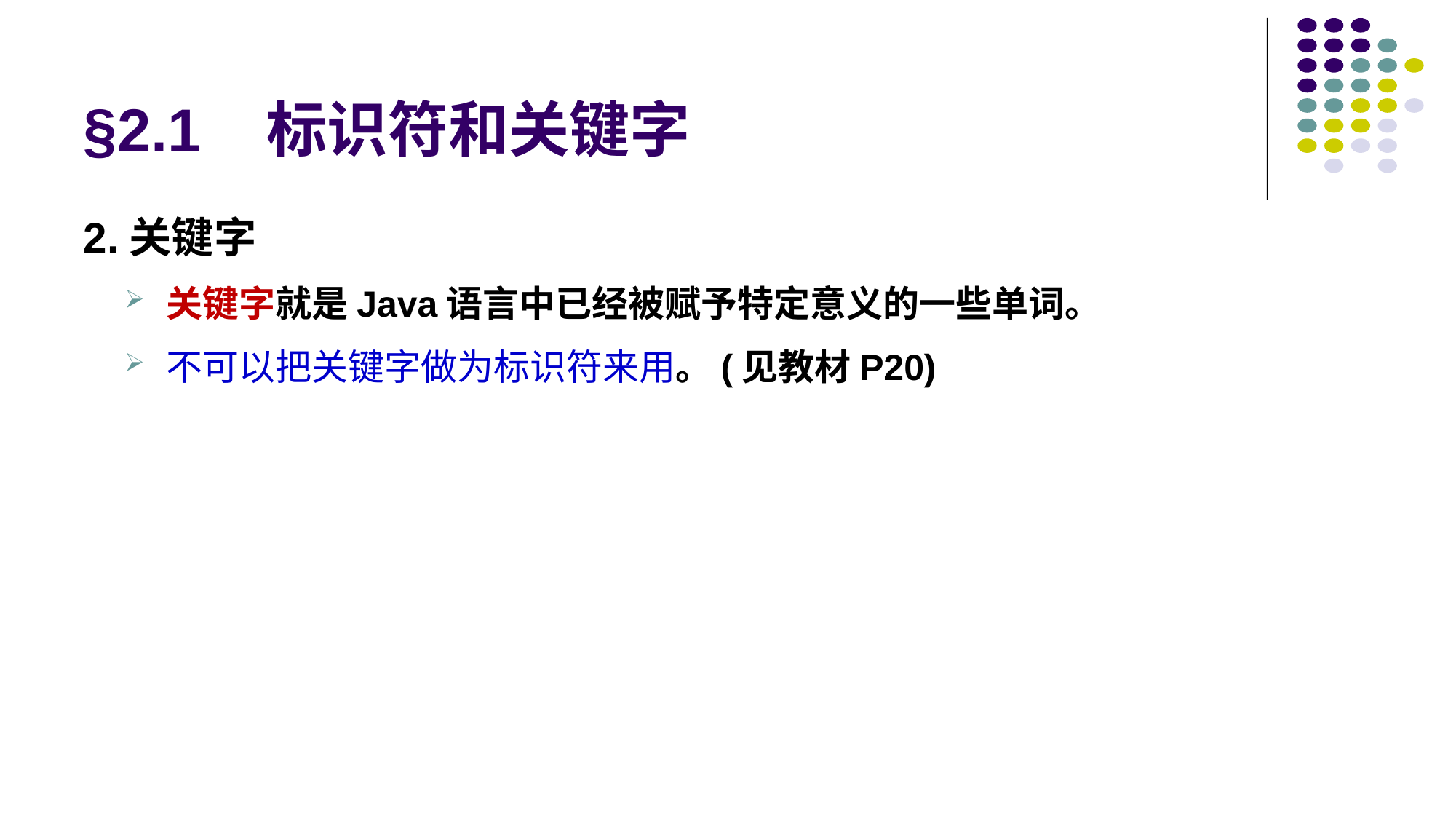

# §2.1   标识符和关键字
2.关键字
关键字就是Java语言中已经被赋予特定意义的一些单词。
不可以把关键字做为标识符来用。(见教材P20)

7